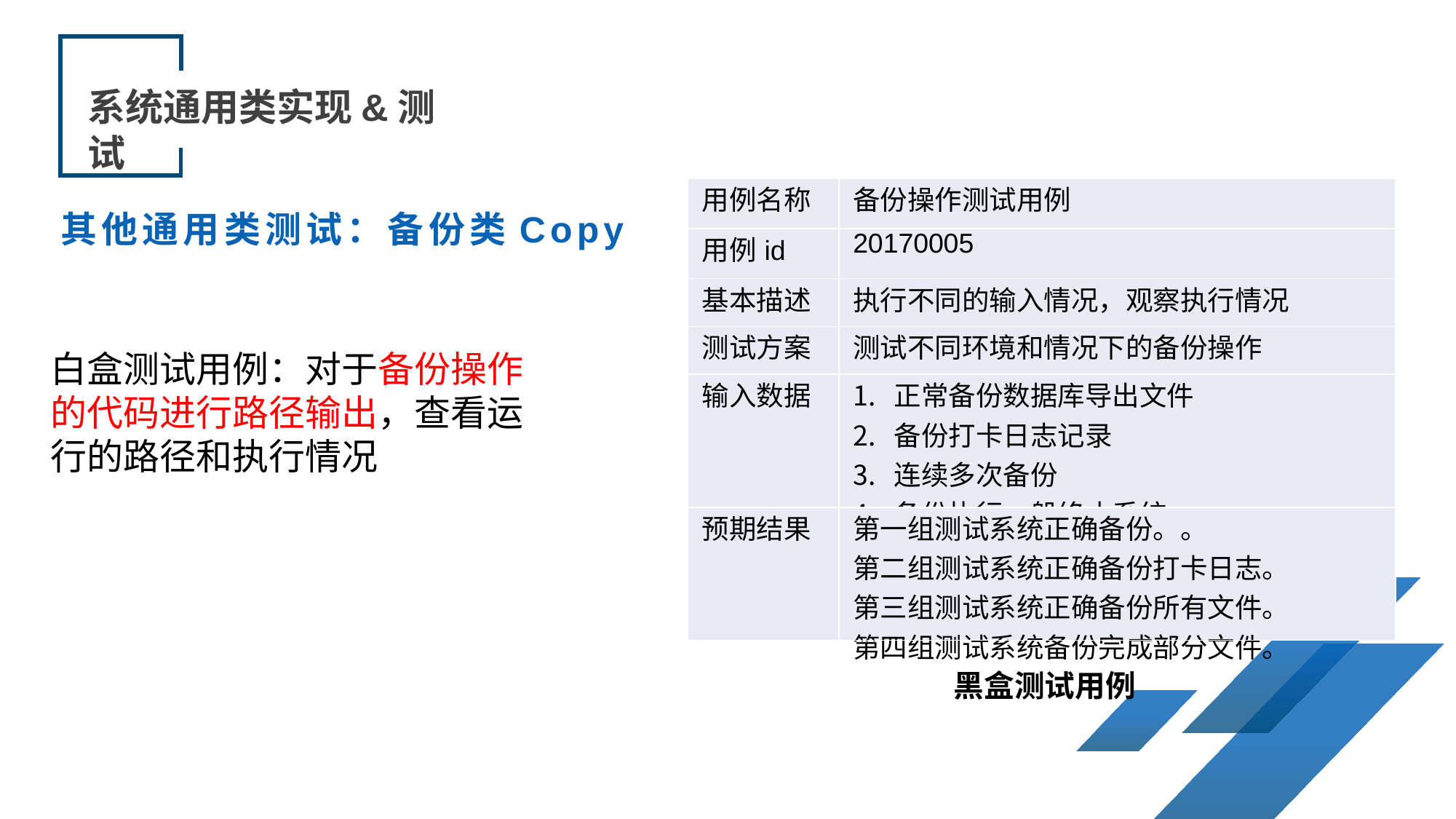

系统通用类实现&测试
| 用例名称 | 备份操作测试用例 |
| --- | --- |
| 用例id | 20170005 |
| 基本描述 | 执行不同的输入情况，观察执行情况 |
| 测试方案 | 测试不同环境和情况下的备份操作 |
| 输入数据 | 正常备份数据库导出文件 备份打卡日志记录 连续多次备份 备份执行一般终止系统 |
| 预期结果 | 第一组测试系统正确备份。。 第二组测试系统正确备份打卡日志。 第三组测试系统正确备份所有文件。 第四组测试系统备份完成部分文件。 |
其他通用类测试：备份类Copy
白盒测试用例：对于备份操作的代码进行路径输出，查看运行的路径和执行情况

黑盒测试用例